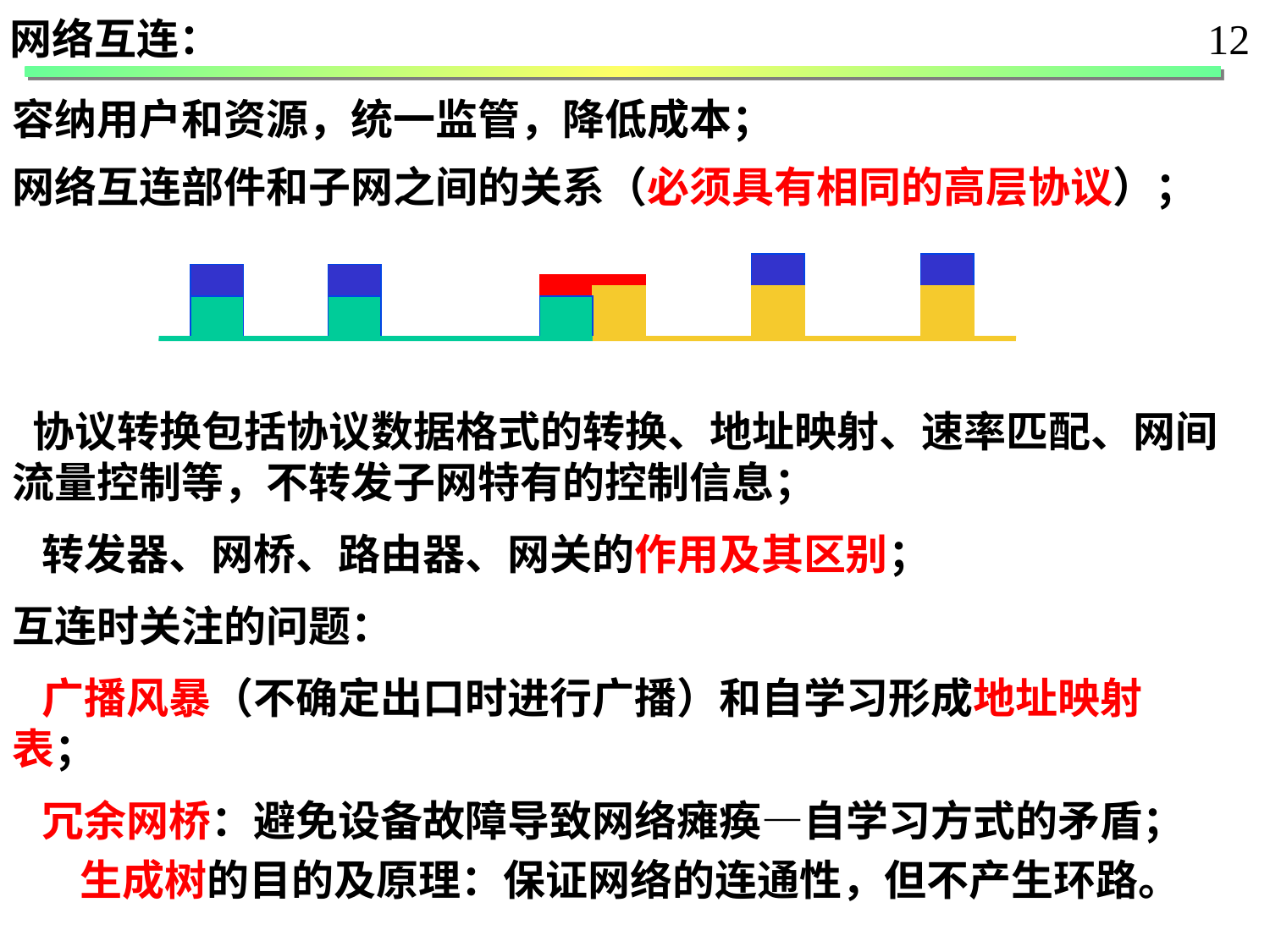

网络互连：
12

容纳用户和资源，统一监管，降低成本；
网络互连部件和子网之间的关系（必须具有相同的高层协议）；

 协议转换包括协议数据格式的转换、地址映射、速率匹配、网间流量控制等，不转发子网特有的控制信息；
  转发器、网桥、路由器、网关的作用及其区别；
互连时关注的问题：
  广播风暴（不确定出口时进行广播）和自学习形成地址映射表；
  冗余网桥：避免设备故障导致网络瘫痪—自学习方式的矛盾；
      生成树的目的及原理：保证网络的连通性，但不产生环路。